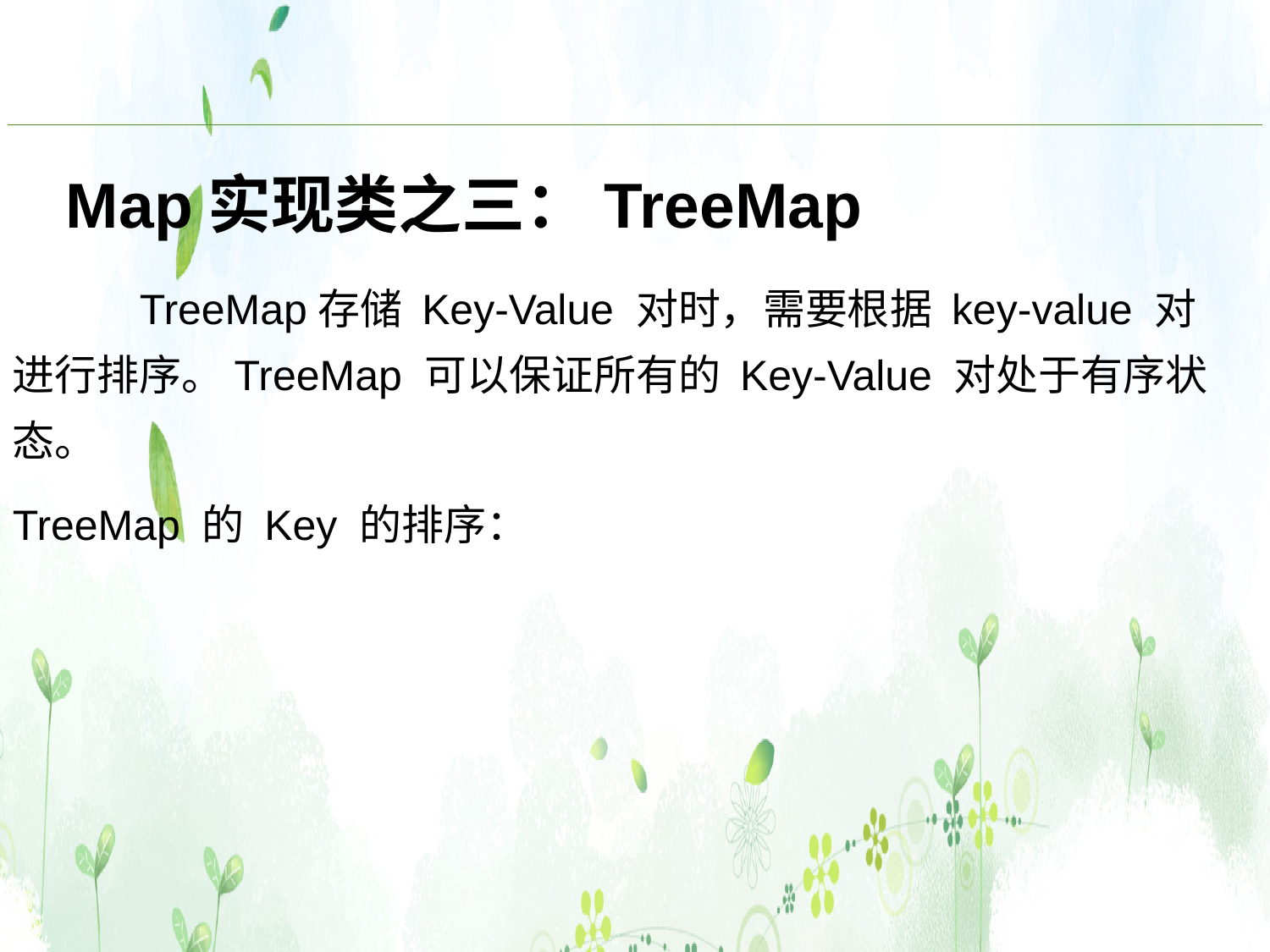

# Map实现类之三：TreeMap
	TreeMap存储 Key-Value 对时，需要根据 key-value 对进行排序。TreeMap 可以保证所有的 Key-Value 对处于有序状态。
TreeMap 的 Key 的排序：